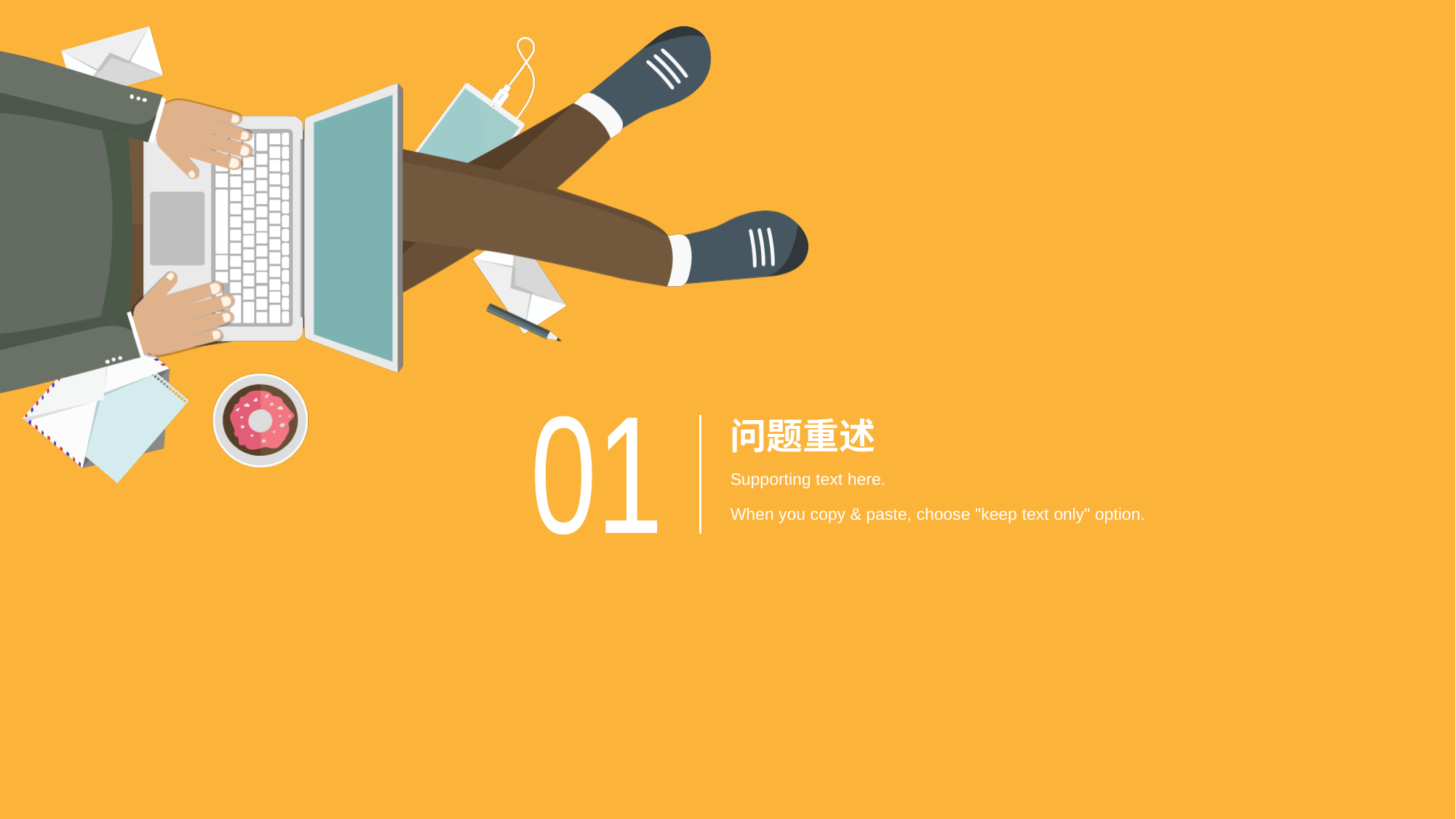

# 问题重述
01
Supporting text here.
When you copy & paste, choose "keep text only" option.